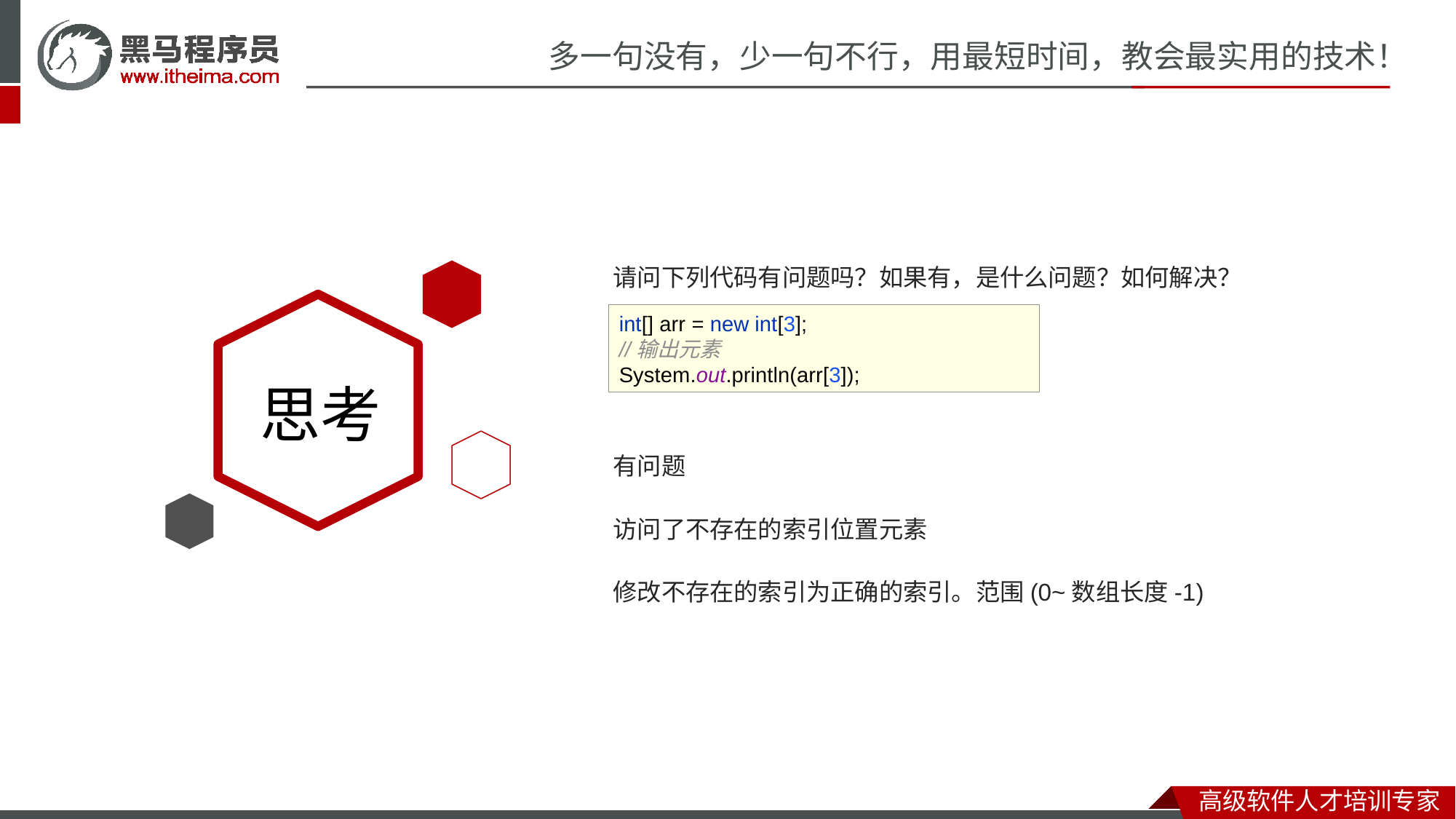

请问下列代码有问题吗？如果有，是什么问题？如何解决？

有问题
访问了不存在的索引位置元素
修改不存在的索引为正确的索引。范围(0~数组长度-1)
int[] arr = new int[3];
//输出元素
System.out.println(arr[3]);